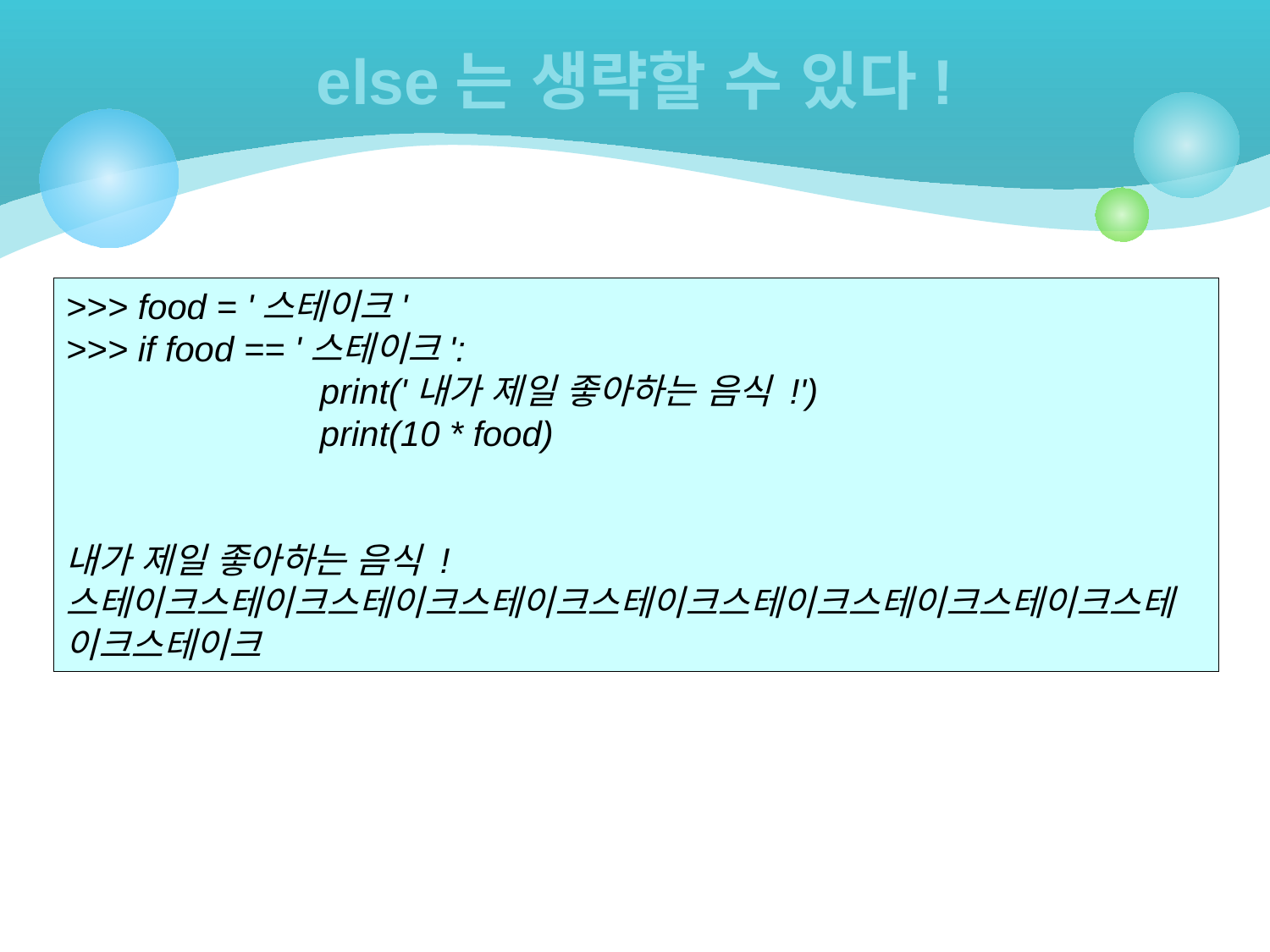

# else는 생략할 수 있다!
>>> food = '스테이크'
>>> if food == '스테이크':
		print('내가 제일 좋아하는 음식 !')
		print(10 * food)

내가 제일 좋아하는 음식 !
스테이크스테이크스테이크스테이크스테이크스테이크스테이크스테이크스테이크스테이크